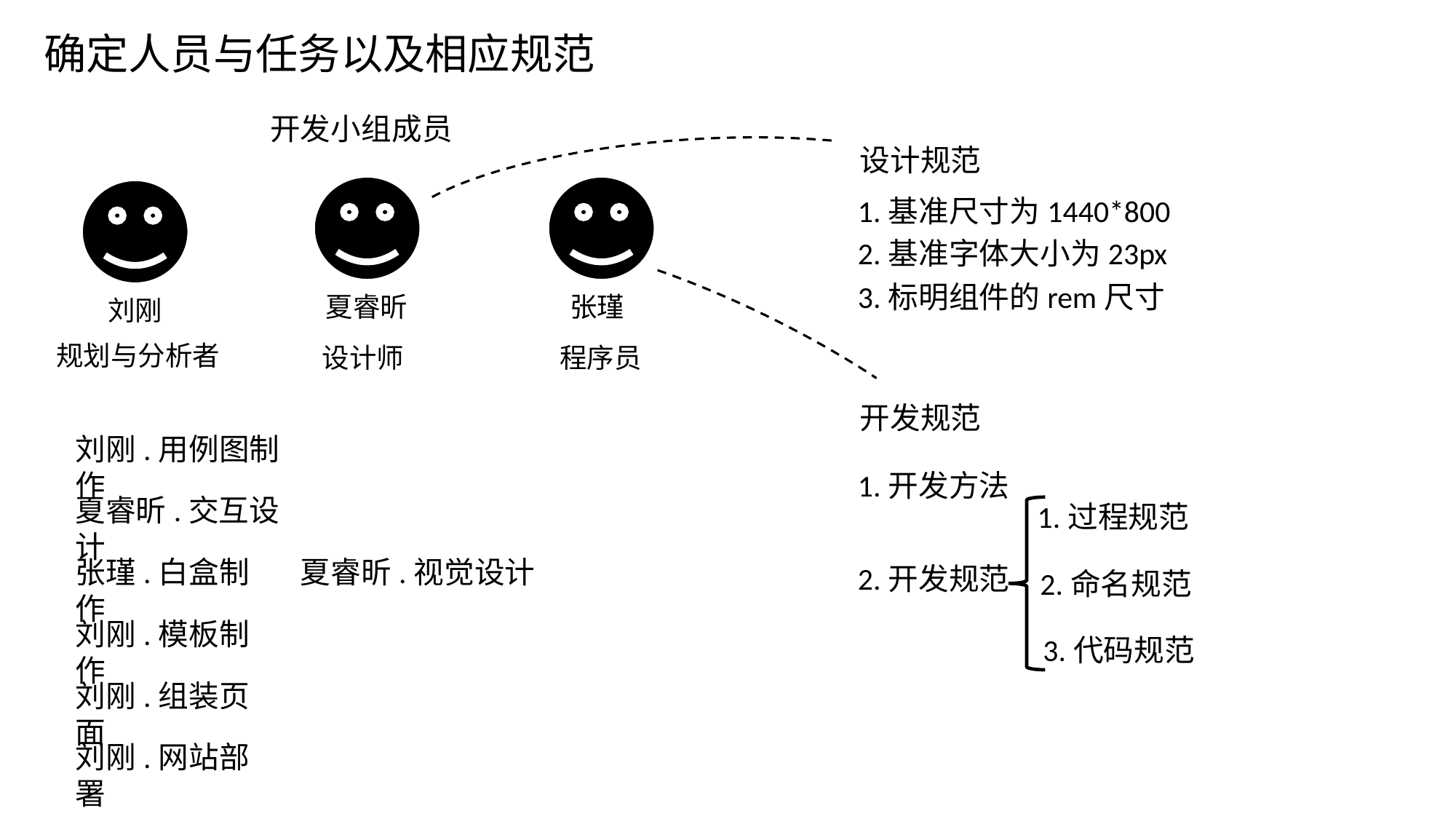

确定人员与任务以及相应规范
开发小组成员

夏睿昕

张瑾

刘刚
规划与分析者
程序员
设计师
设计规范
1.基准尺寸为1440*800
2.基准字体大小为23px
3.标明组件的rem尺寸

开发规范
1.开发方法
2.开发规范
1.过程规范

2.命名规范
3.代码规范
刘刚.用例图制作
夏睿昕.交互设计
夏睿昕.视觉设计
张瑾.白盒制作
刘刚.模板制作
刘刚.组装页面
刘刚.网站部署